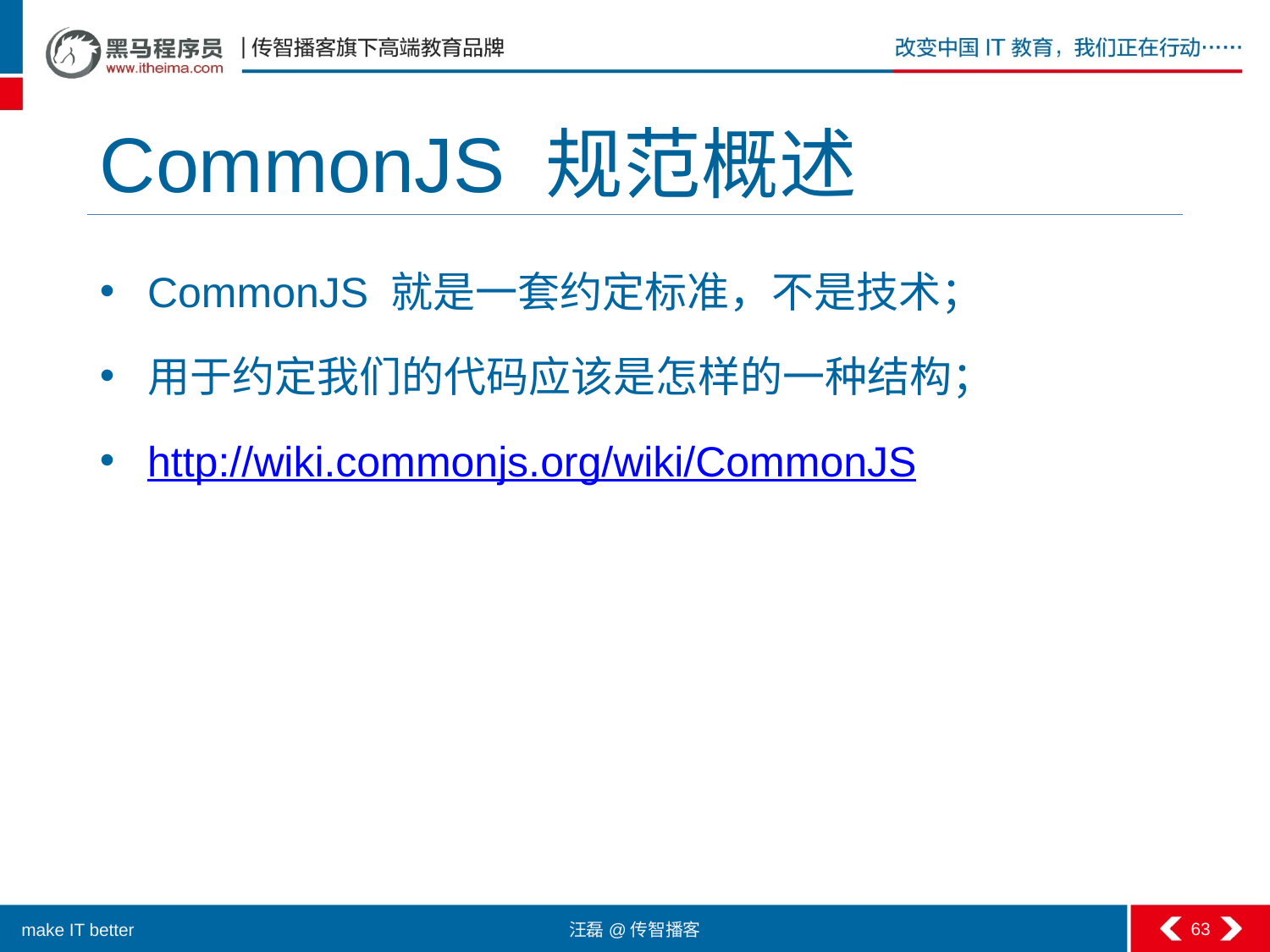

# CommonJS 规范概述
CommonJS 就是一套约定标准，不是技术；
用于约定我们的代码应该是怎样的一种结构；
http://wiki.commonjs.org/wiki/CommonJS

63
汪磊@传智播客
make IT better